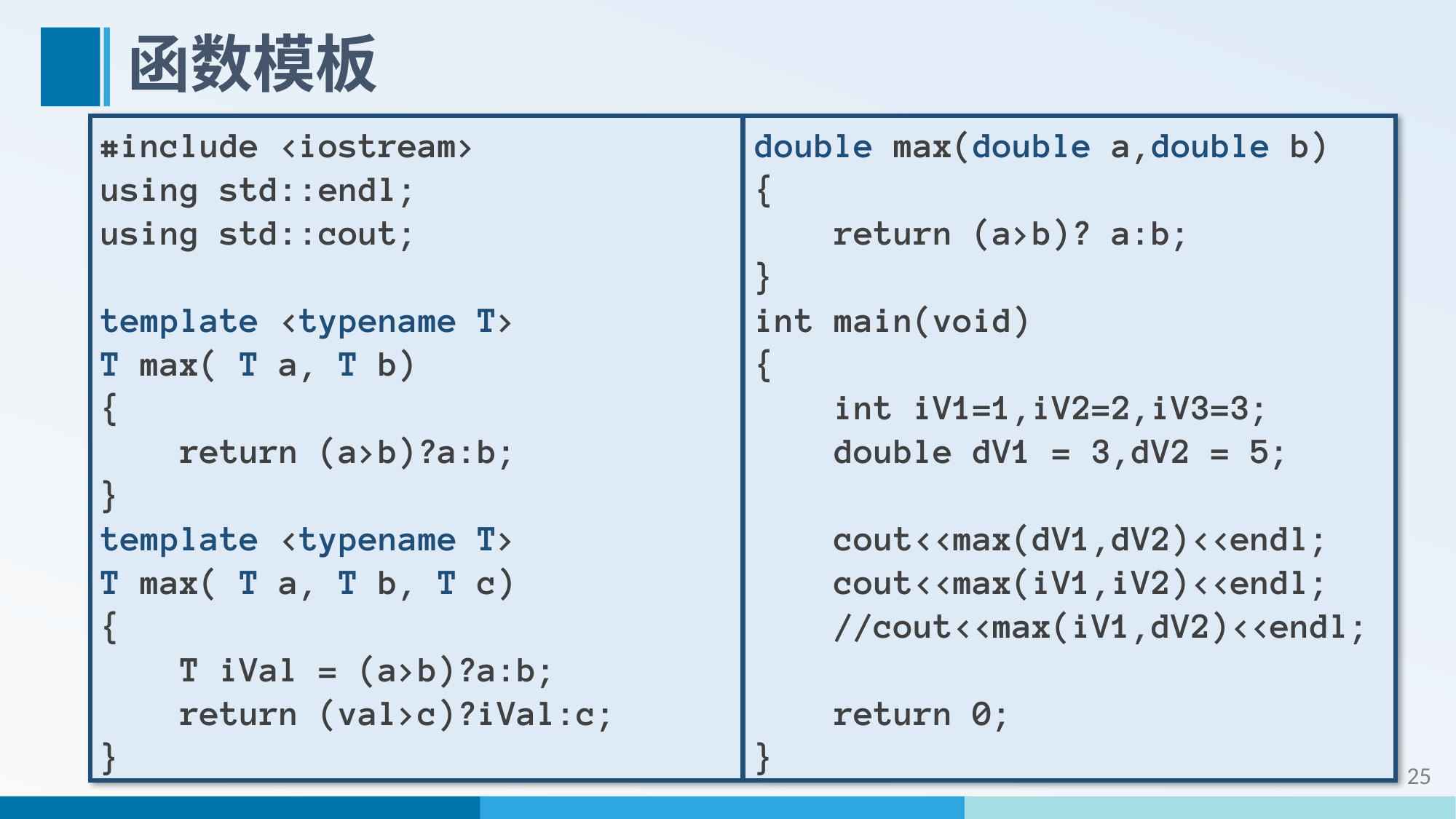

# 函数模板
#include <iostream>
using std::endl;
using std::cout;

template <typename T>
T max( T a, T b)
{
    return (a>b)?a:b;
}
template <typename T>
T max( T a, T b, T c)
{
    T iVal = (a>b)?a:b;
    return (val>c)?iVal:c;
}

double max(double a,double b)
{
    return (a>b)? a:b;
}
int main(void)
{
    int iV1=1,iV2=2,iV3=3;
    double dV1 = 3,dV2 = 5;

    cout<<max(dV1,dV2)<<endl;
    cout<<max(iV1,iV2)<<endl;
    //cout<<max(iV1,dV2)<<endl;

    return 0;
}